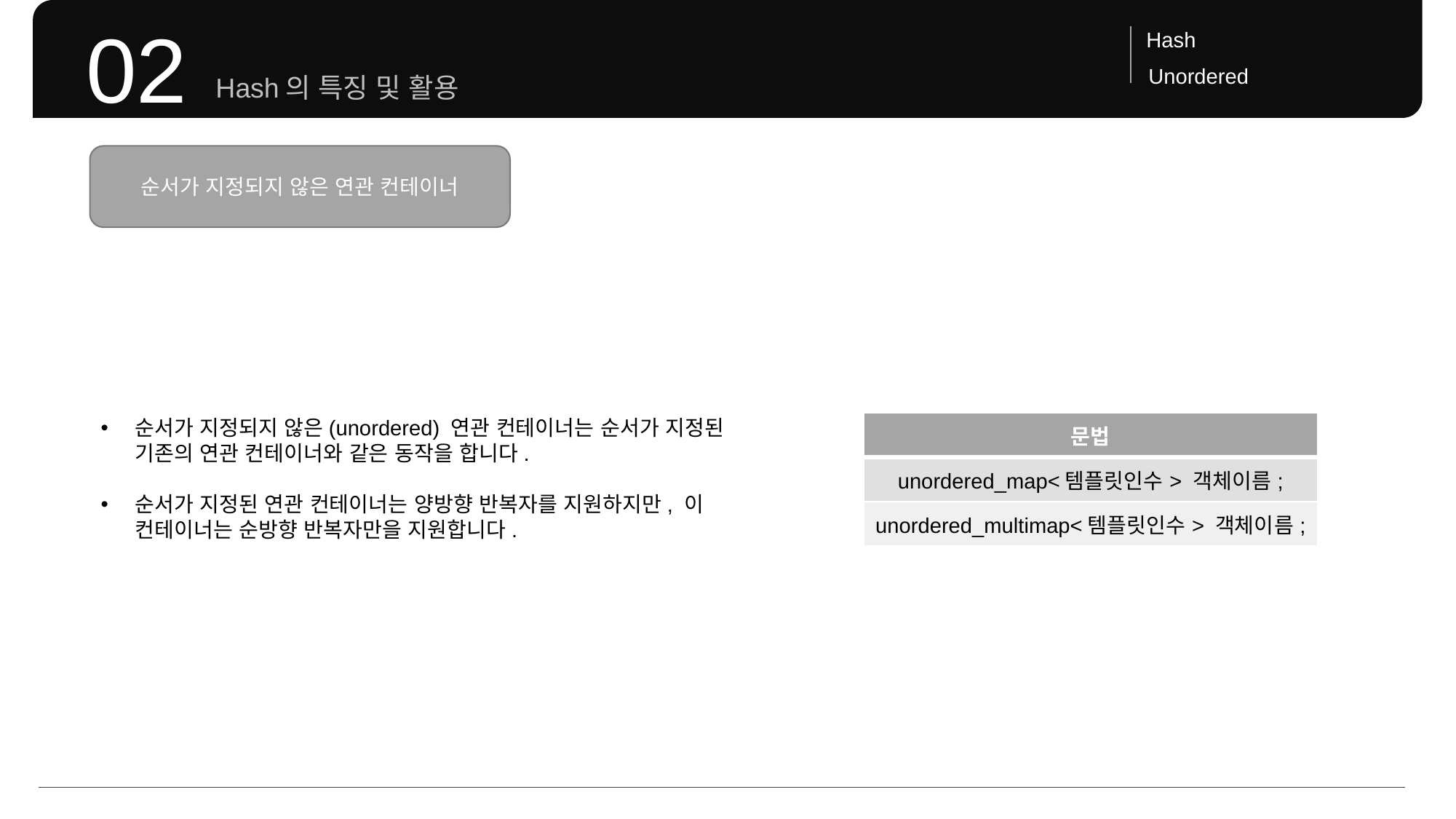

Map
02
Hash
Unordered
Hash의 특징 및 활용
순서가 지정되지 않은 연관 컨테이너
순서가 지정되지 않은(unordered) 연관 컨테이너는 순서가 지정된 기존의 연관 컨테이너와 같은 동작을 합니다.

순서가 지정된 연관 컨테이너는 양방향 반복자를 지원하지만, 이 컨테이너는 순방향 반복자만을 지원합니다.
| 문법 |
| --- |
| unordered\_map<템플릿인수> 객체이름; |
| unordered\_multimap<템플릿인수> 객체이름; |